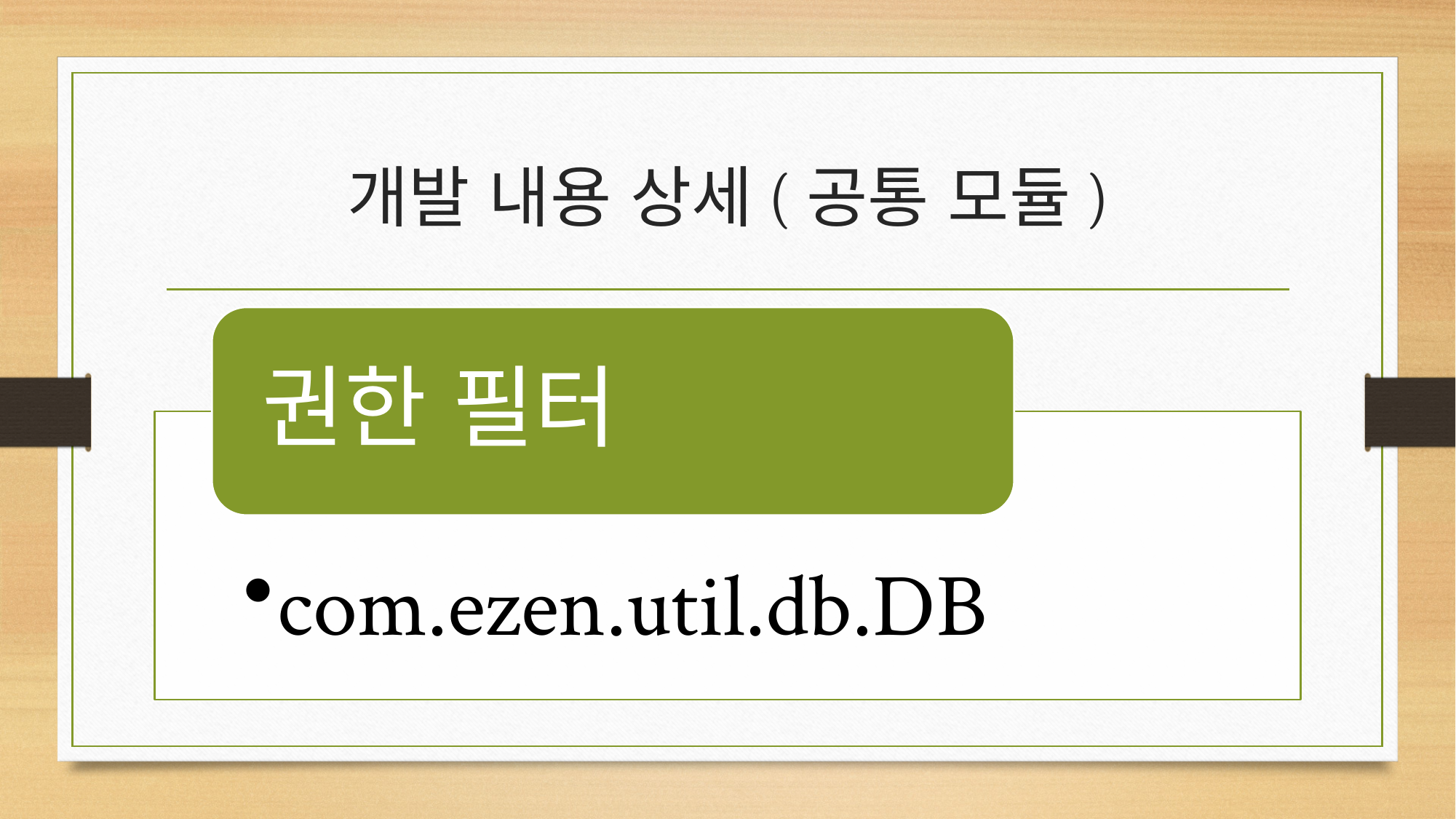

# 개발 내용 상세(공통 모듈)
com.ezen.util.db.DB
권한 필터